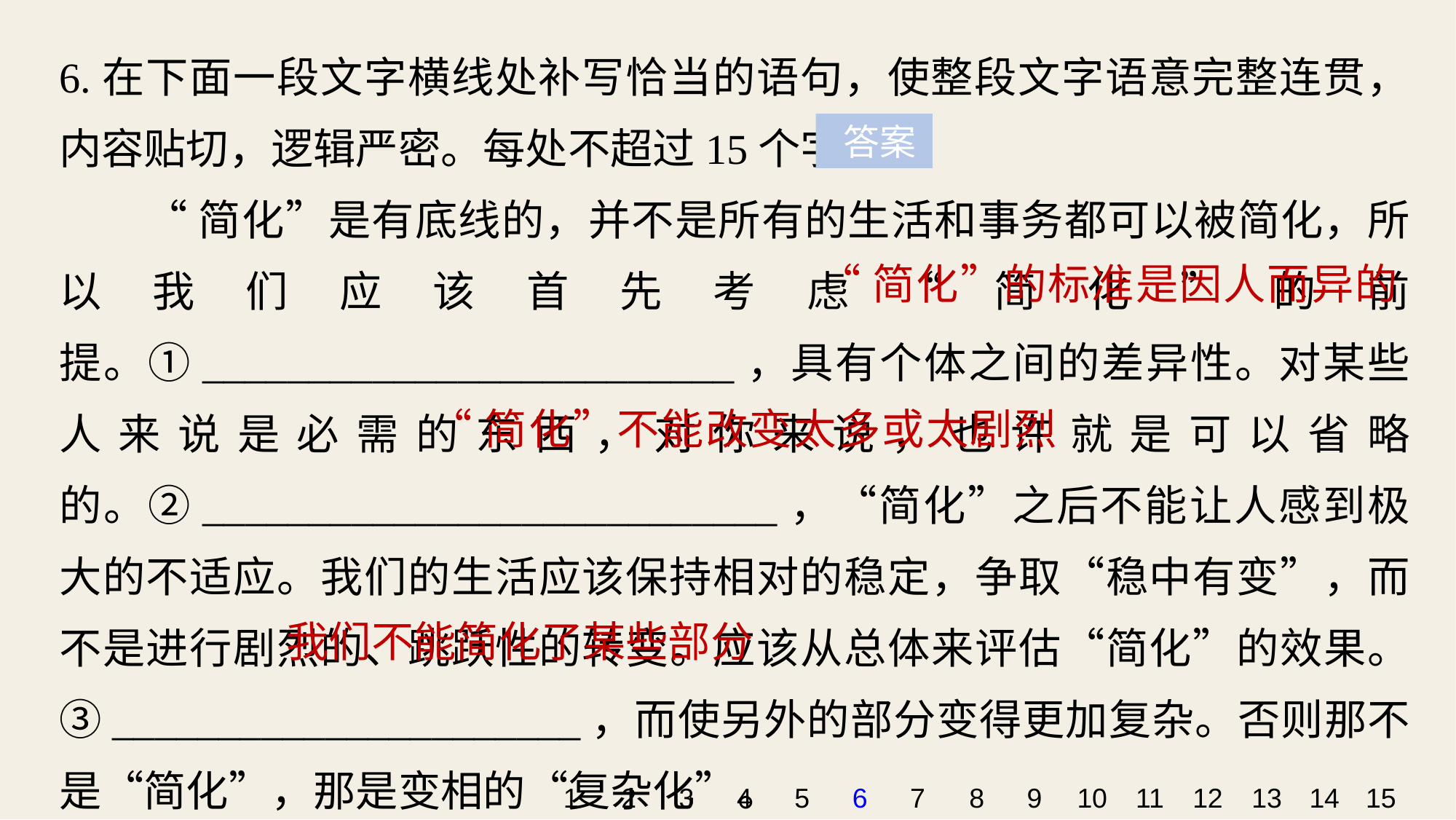

6.在下面一段文字横线处补写恰当的语句，使整段文字语意完整连贯，内容贴切，逻辑严密。每处不超过15个字。
“简化”是有底线的，并不是所有的生活和事务都可以被简化，所以我们应该首先考虑“简化”的前提。①_________________________，具有个体之间的差异性。对某些人来说是必需的东西，对你来说，也许就是可以省略的。②___________________________，“简化”之后不能让人感到极大的不适应。我们的生活应该保持相对的稳定，争取“稳中有变”，而不是进行剧烈的、跳跃性的转变。应该从总体来评估“简化”的效果。③______________________，而使另外的部分变得更加复杂。否则那不是“简化”，那是变相的“复杂化”。
 答案
“简化”的标准是因人而异的
“简化”不能改变太多或太剧烈
我们不能简化了某些部分
1
2
3
4
5
6
7
8
9
10
11
12
13
14
15